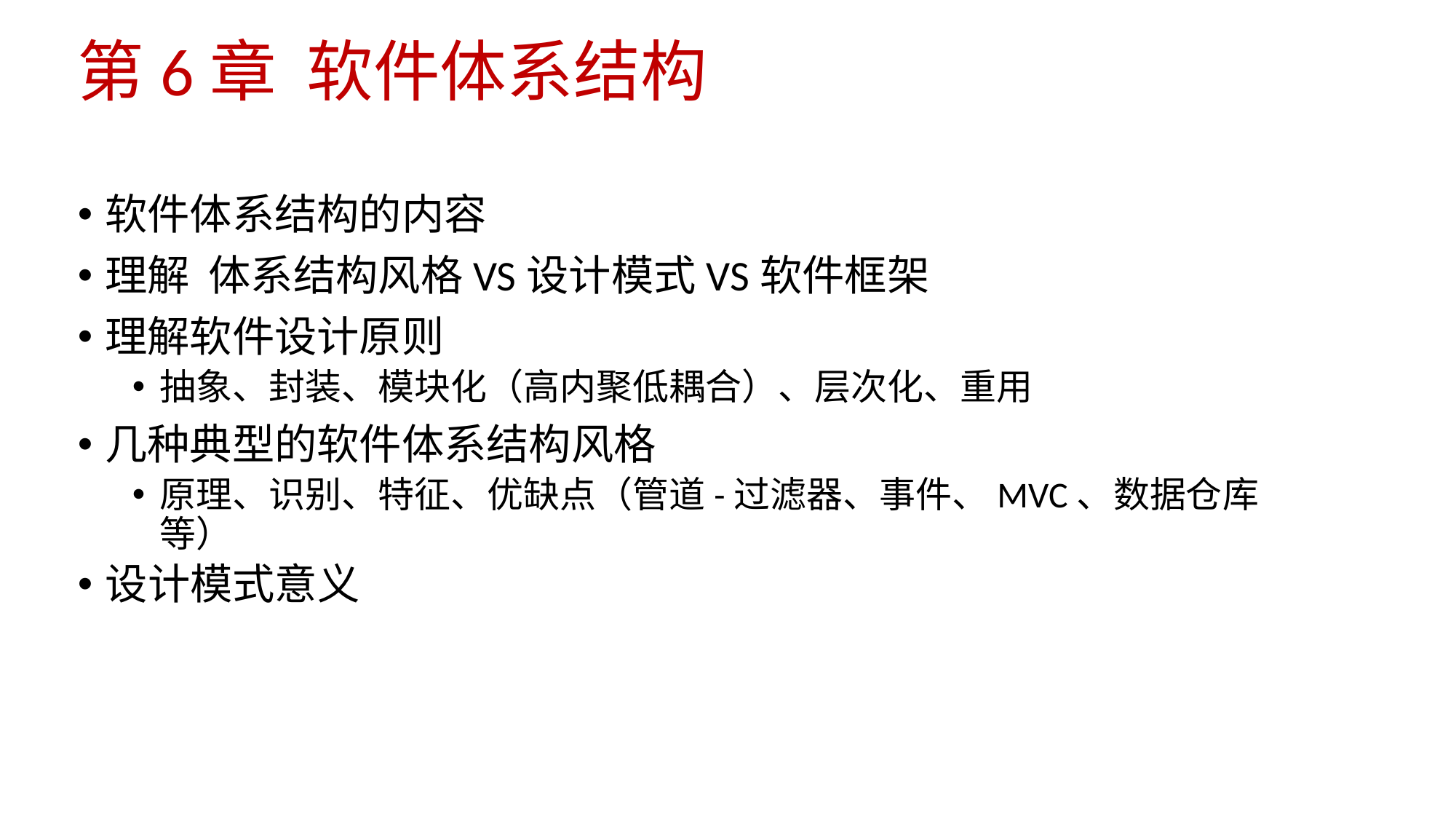

# 第6章  软件体系结构
软件体系结构的内容
理解  体系结构风格VS设计模式VS软件框架
理解软件设计原则
抽象、封装、模块化（高内聚低耦合）、层次化、重用
几种典型的软件体系结构风格
原理、识别、特征、优缺点（管道-过滤器、事件、MVC、数据仓库等）
设计模式意义